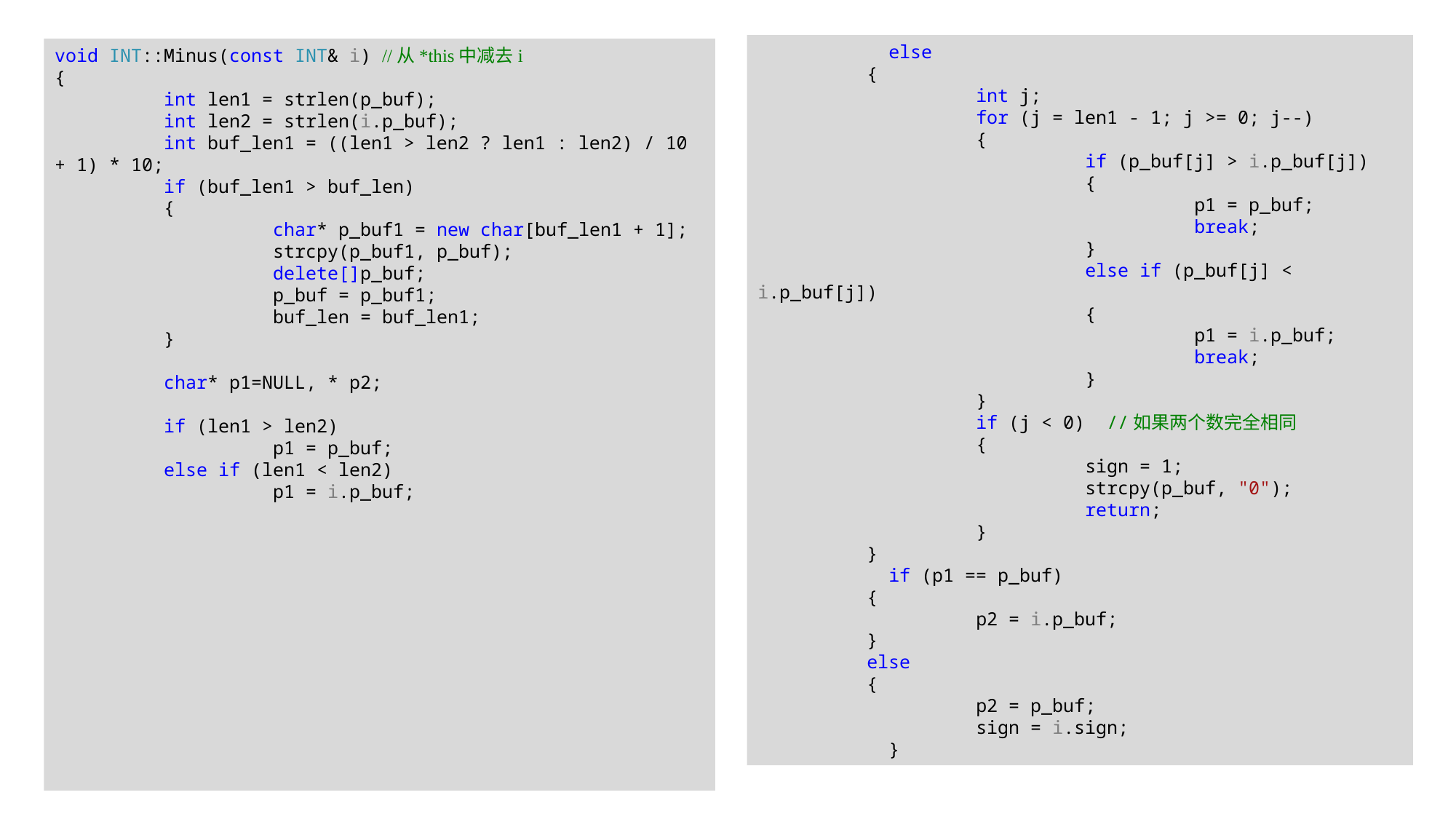

else
	{
		int j;
		for (j = len1 - 1; j >= 0; j--)
		{
			if (p_buf[j] > i.p_buf[j])
			{
				p1 = p_buf;
				break;
			}
			else if (p_buf[j] < i.p_buf[j])
			{
				p1 = i.p_buf;
				break;
			}
		}
		if (j < 0)  //如果两个数完全相同
		{
			sign = 1;
			strcpy(p_buf, "0");
			return;
		}
	}
            if (p1 == p_buf)
	{
		p2 = i.p_buf;
	}
	else
	{
		p2 = p_buf;
		sign = i.sign;
            }
void INT::Minus(const INT& i) //从*this中减去i
{
	int len1 = strlen(p_buf);
	int len2 = strlen(i.p_buf);
	int buf_len1 = ((len1 > len2 ? len1 : len2) / 10 + 1) * 10;
	if (buf_len1 > buf_len)
	{
		char* p_buf1 = new char[buf_len1 + 1];
		strcpy(p_buf1, p_buf);
		delete[]p_buf;
		p_buf = p_buf1;
		buf_len = buf_len1;
	}

	char* p1=NULL, * p2;

	if (len1 > len2)
		p1 = p_buf;
	else if (len1 < len2)
		p1 = i.p_buf;